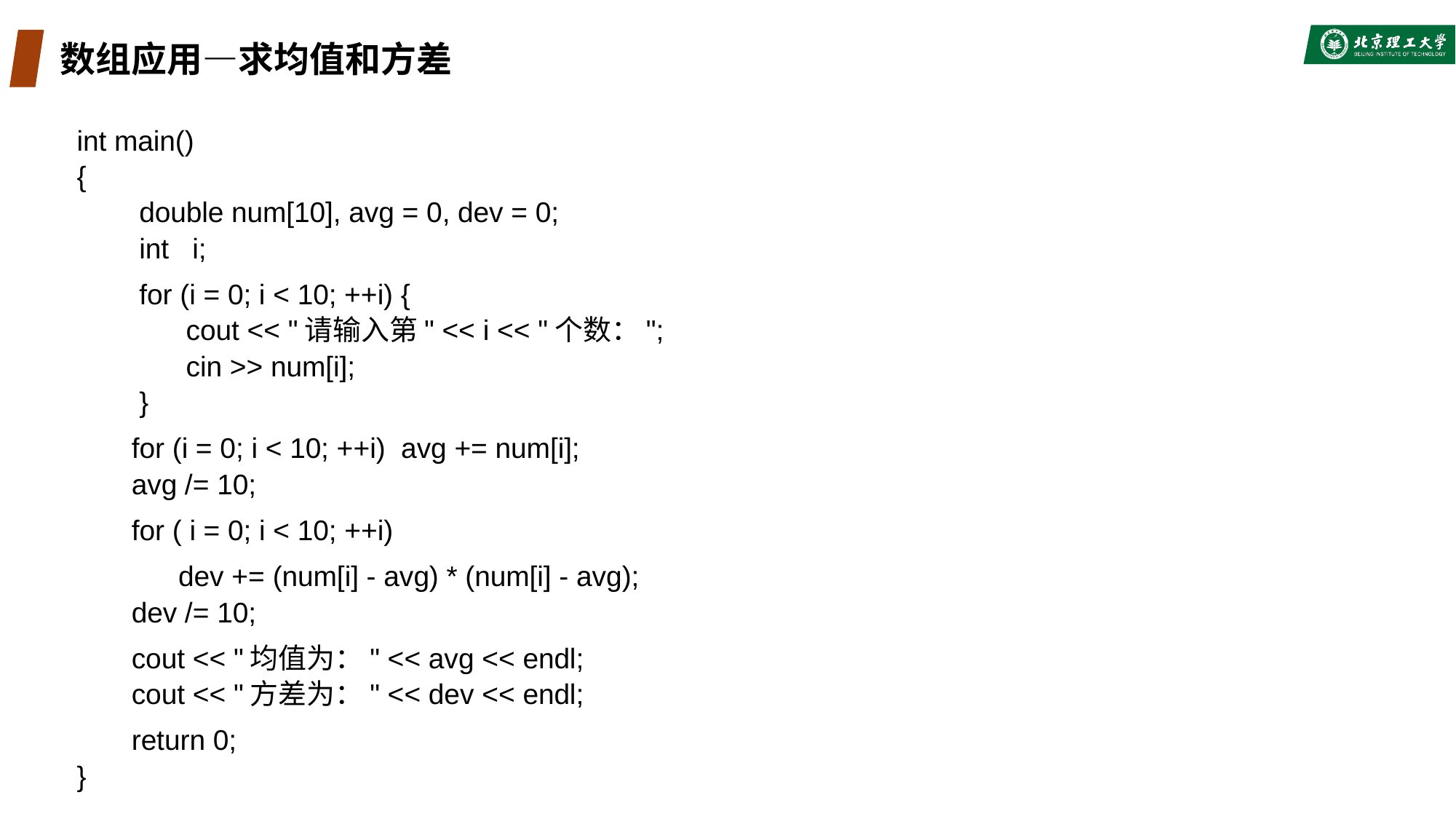

# 数组应用—求均值和方差
int main()
{
        double num[10], avg = 0, dev = 0;
        int   i;
        for (i = 0; i < 10; ++i) {
	cout << "请输入第" << i << "个数：";
	cin >> num[i];
        }
       for (i = 0; i < 10; ++i)  avg += num[i];
       avg /= 10;
       for ( i = 0; i < 10; ++i)
             dev += (num[i] - avg) * (num[i] - avg);
       dev /= 10;
       cout << "均值为：" << avg << endl;
       cout << "方差为：" << dev << endl;
       return 0;
}